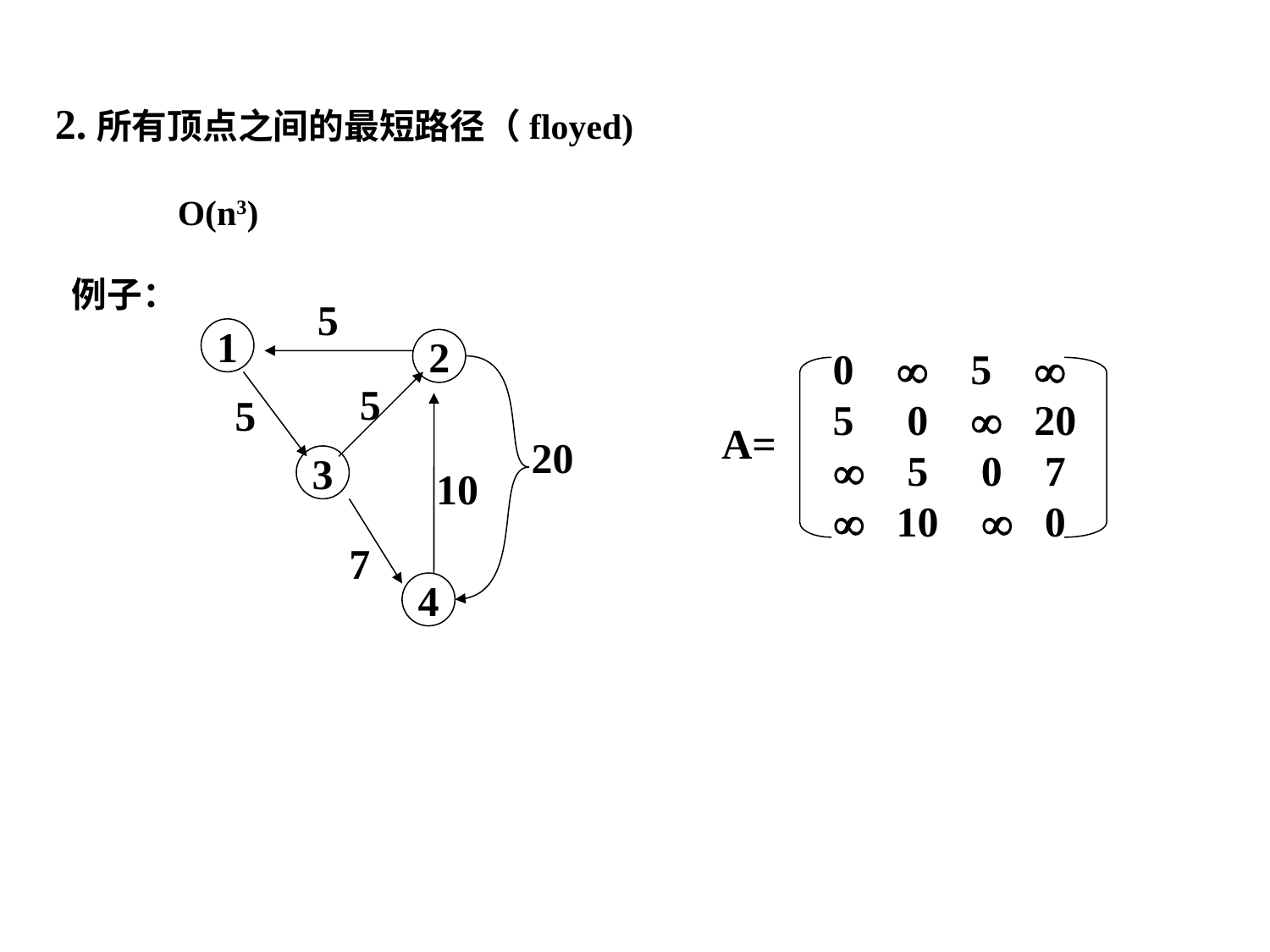

2.所有顶点之间的最短路径（floyed)

               O(n3)

例子：
5
1
2

5

5

20
3
10

7
4
  0    ∞    5    ∞
  5     0    ∞   20
  ∞    5     0    7
  ∞   10    ∞   0

A=